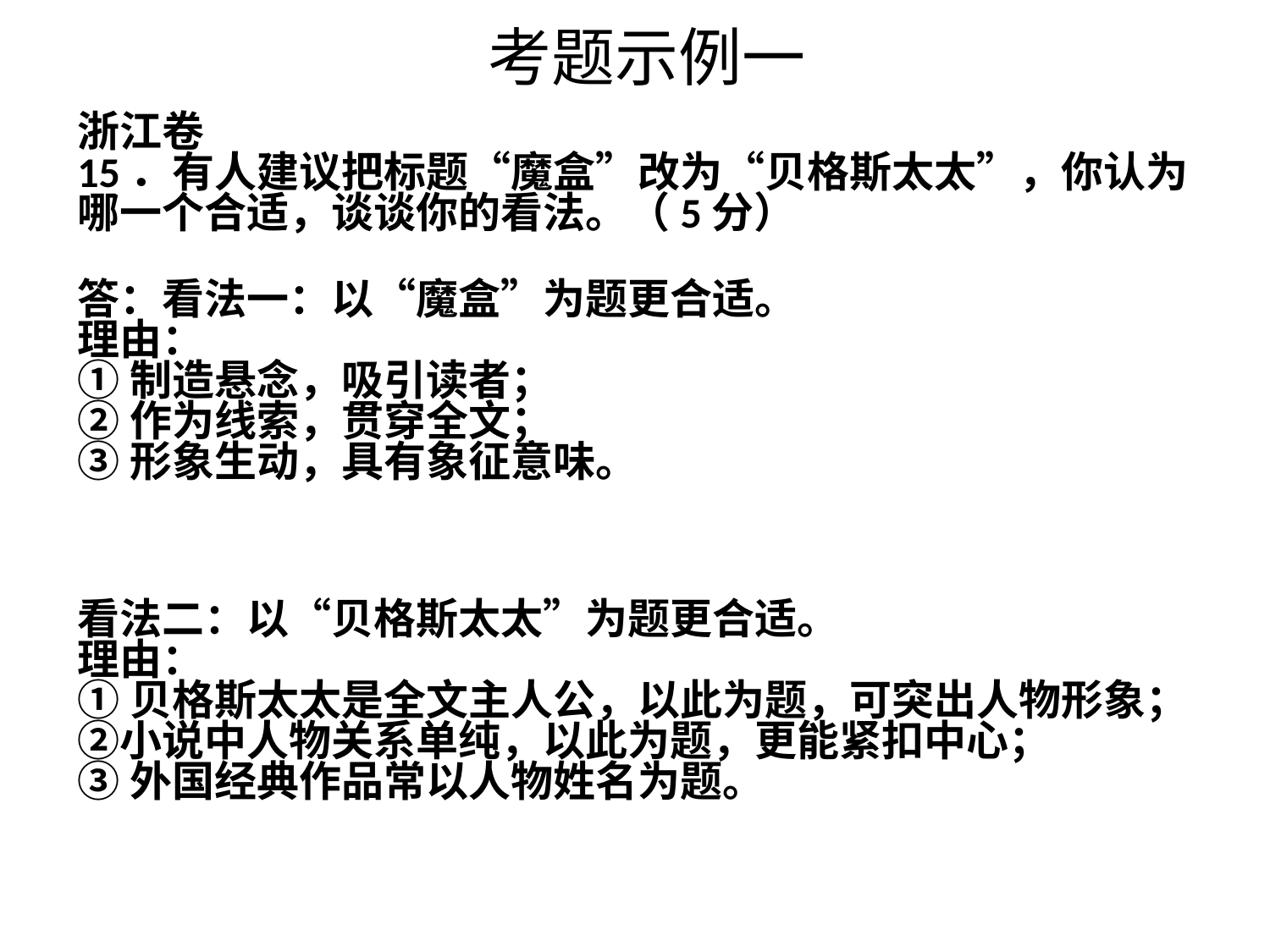

# 考题示例一
浙江卷
15．有人建议把标题“魔盒”改为“贝格斯太太”，你认为哪一个合适，谈谈你的看法。（5分）
答：看法一：以“魔盒”为题更合适。
理由：
①制造悬念，吸引读者；
②作为线索，贯穿全文；
③形象生动，具有象征意味。
看法二：以“贝格斯太太”为题更合适。
理由：
①贝格斯太太是全文主人公，以此为题，可突出人物形象；②小说中人物关系单纯，以此为题，更能紧扣中心；
③外国经典作品常以人物姓名为题。